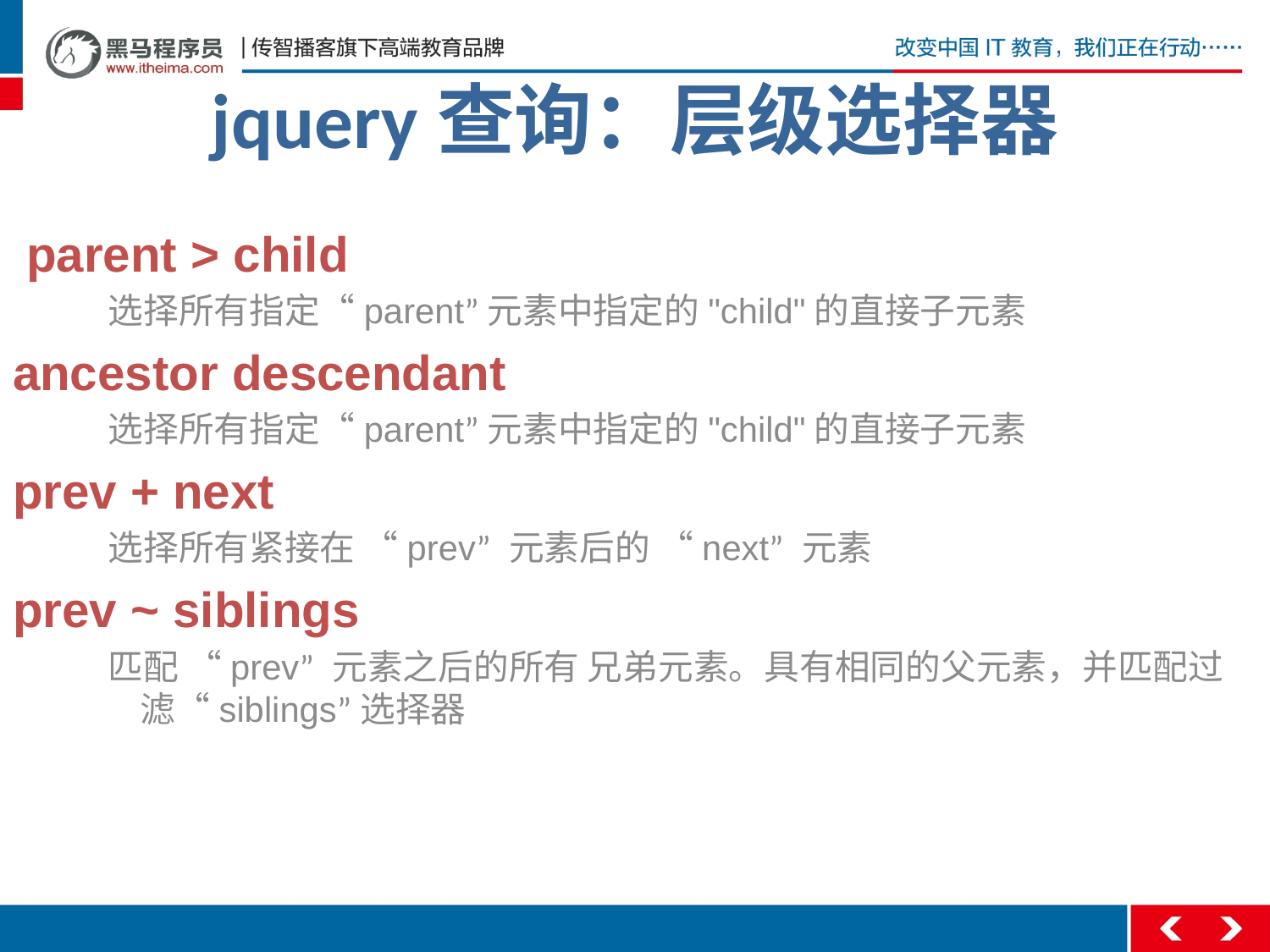

# jquery查询：层级选择器
 parent > child
选择所有指定“parent”元素中指定的"child"的直接子元素
ancestor descendant
选择所有指定“parent”元素中指定的"child"的直接子元素
prev + next
选择所有紧接在 “prev” 元素后的 “next” 元素
prev ~ siblings
匹配 “prev” 元素之后的所有 兄弟元素。具有相同的父元素，并匹配过滤“siblings”选择器